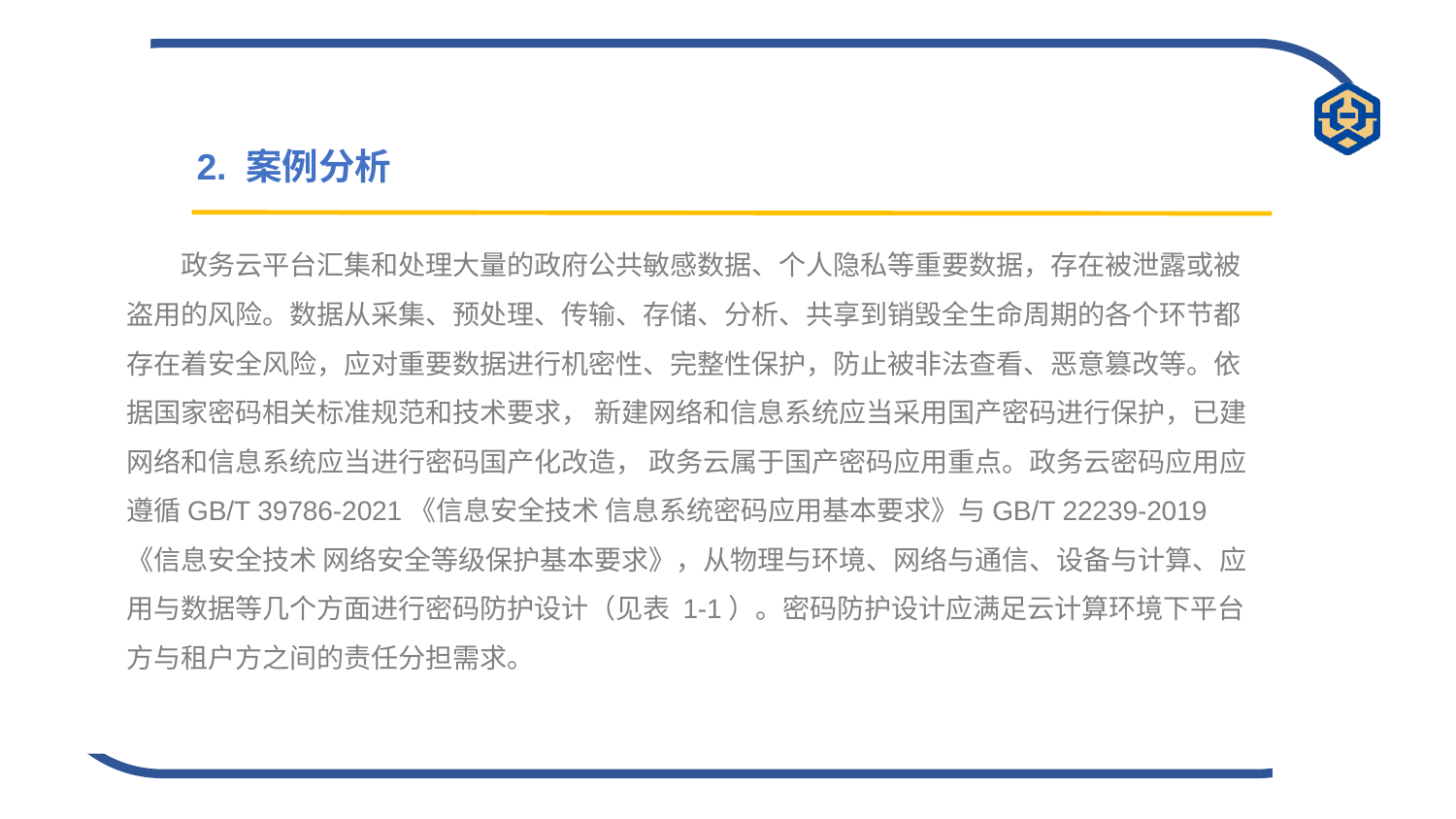

2. 案例分析
政务云平台汇集和处理大量的政府公共敏感数据、个人隐私等重要数据，存在被泄露或被盗用的风险。数据从采集、预处理、传输、存储、分析、共享到销毁全生命周期的各个环节都存在着安全风险，应对重要数据进行机密性、完整性保护，防止被非法查看、恶意篡改等。依据国家密码相关标准规范和技术要求， 新建网络和信息系统应当采用国产密码进行保护，已建网络和信息系统应当进行密码国产化改造， 政务云属于国产密码应用重点。政务云密码应用应遵循GB/T 39786-2021《信息安全技术 信息系统密码应用基本要求》与GB/T 22239-2019《信息安全技术 网络安全等级保护基本要求》，从物理与环境、网络与通信、设备与计算、应用与数据等几个方面进行密码防护设计（见表 1-1）。密码防护设计应满足云计算环境下平台方与租户方之间的责任分担需求。